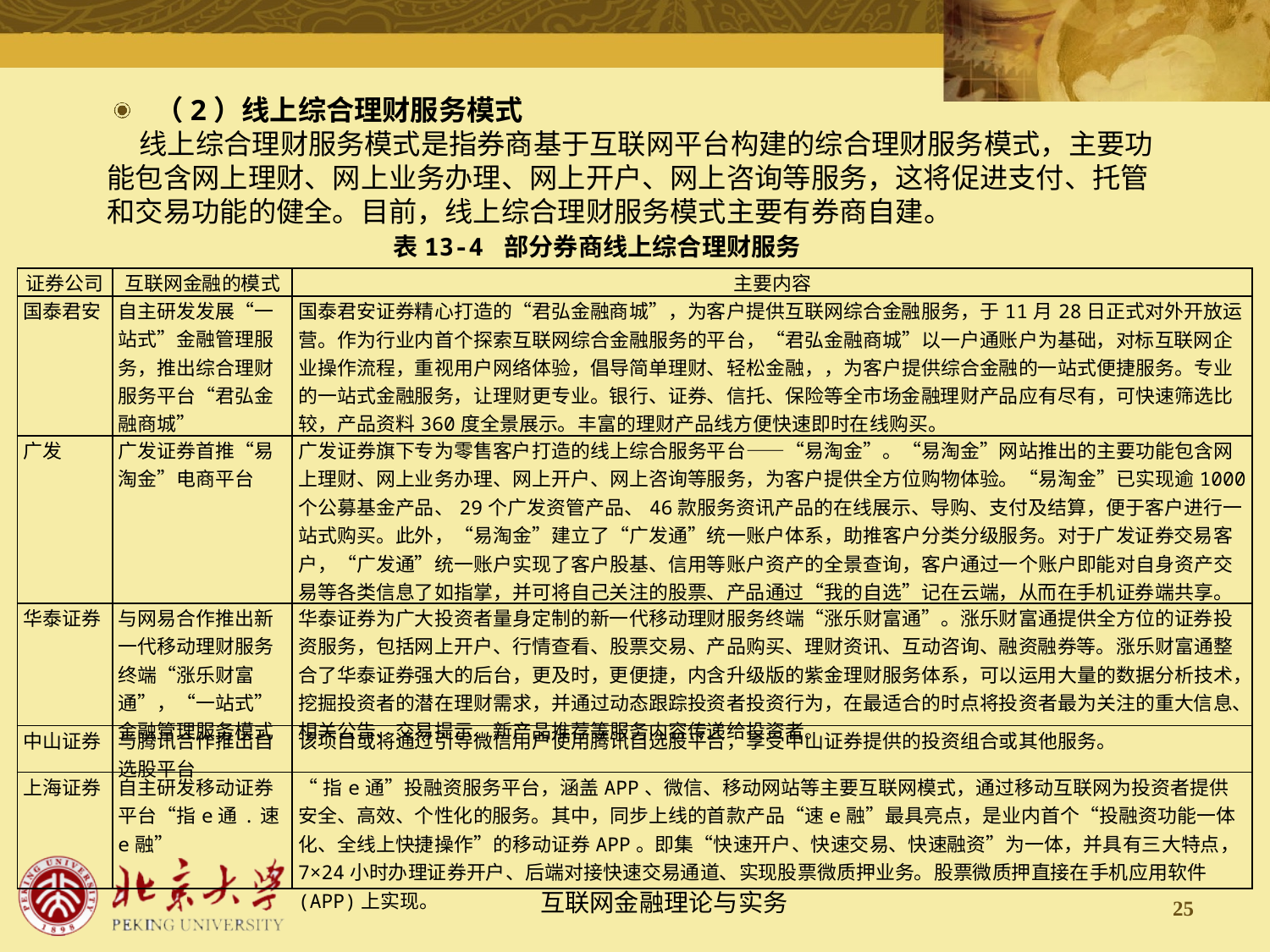

（2）线上综合理财服务模式
    线上综合理财服务模式是指券商基于互联网平台构建的综合理财服务模式，主要功能包含网上理财、网上业务办理、网上开户、网上咨询等服务，这将促进支付、托管和交易功能的健全。目前，线上综合理财服务模式主要有券商自建。
		    表13-4 部分券商线上综合理财服务
| 证券公司 | 互联网金融的模式 | 主要内容 |
| --- | --- | --- |
| 国泰君安 | 自主研发发展“一站式”金融管理服务，推出综合理财服务平台“君弘金融商城” | 国泰君安证券精心打造的“君弘金融商城”，为客户提供互联网综合金融服务，于11月28日正式对外开放运营。作为行业内首个探索互联网综合金融服务的平台，“君弘金融商城”以一户通账户为基础，对标互联网企业操作流程，重视用户网络体验，倡导简单理财、轻松金融，，为客户提供综合金融的一站式便捷服务。专业的一站式金融服务，让理财更专业。银行、证券、信托、保险等全市场金融理财产品应有尽有，可快速筛选比较，产品资料360度全景展示。丰富的理财产品线方便快速即时在线购买。 |
| 广发 | 广发证券首推“易淘金”电商平台 | 广发证券旗下专为零售客户打造的线上综合服务平台——“易淘金”。“易淘金”网站推出的主要功能包含网上理财、网上业务办理、网上开户、网上咨询等服务，为客户提供全方位购物体验。“易淘金”已实现逾1000个公募基金产品、29个广发资管产品、46款服务资讯产品的在线展示、导购、支付及结算，便于客户进行一站式购买。此外，“易淘金”建立了“广发通”统一账户体系，助推客户分类分级服务。对于广发证券交易客户，“广发通”统一账户实现了客户股基、信用等账户资产的全景查询，客户通过一个账户即能对自身资产交易等各类信息了如指掌，并可将自己关注的股票、产品通过“我的自选”记在云端，从而在手机证券端共享。 |
| 华泰证券 | 与网易合作推出新一代移动理财服务终端“涨乐财富通”，“一站式”金融管理服务模式 | 华泰证券为广大投资者量身定制的新一代移动理财服务终端“涨乐财富通”。涨乐财富通提供全方位的证券投资服务，包括网上开户、行情查看、股票交易、产品购买、理财资讯、互动咨询、融资融券等。涨乐财富通整合了华泰证券强大的后台，更及时，更便捷，内含升级版的紫金理财服务体系，可以运用大量的数据分析技术，挖掘投资者的潜在理财需求，并通过动态跟踪投资者投资行为，在最适合的时点将投资者最为关注的重大信息、相关公告、交易提示、新产品推荐等服务内容传递给投资者。 |
| 中山证券 | 与腾讯合作推出自选股平台 | 该项目或将通过引导微信用户使用腾讯自选股平台，享受中山证券提供的投资组合或其他服务。 |
| 上海证券 | 自主研发移动证券平台“指e通.速e融” | “指e通”投融资服务平台，涵盖APP、微信、移动网站等主要互联网模式，通过移动互联网为投资者提供安全、高效、个性化的服务。其中，同步上线的首款产品“速e融”最具亮点，是业内首个“投融资功能一体化、全线上快捷操作”的移动证券APP。即集“快速开户、快速交易、快速融资”为一体，并具有三大特点，7×24小时办理证券开户、后端对接快速交易通道、实现股票微质押业务。股票微质押直接在手机应用软件(APP)上实现。 |
25